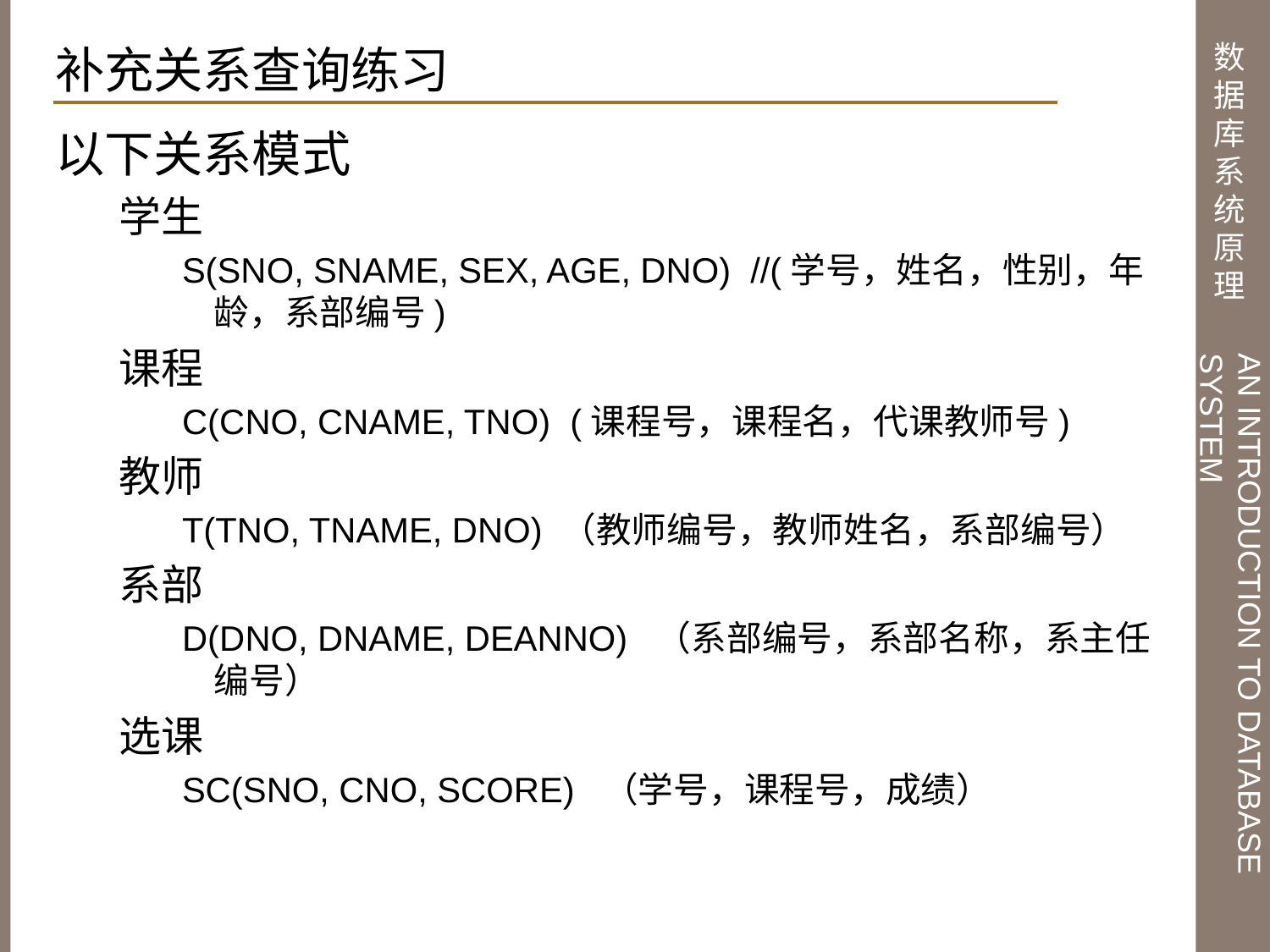

补充关系查询练习
以下关系模式
学生
S(SNO, SNAME, SEX, AGE, DNO)  //(学号，姓名，性别，年龄，系部编号)
课程
C(CNO, CNAME, TNO)  (课程号，课程名，代课教师号)
教师
T(TNO, TNAME, DNO) （教师编号，教师姓名，系部编号）
系部
D(DNO, DNAME, DEANNO)  （系部编号，系部名称，系主任编号）
选课
SC(SNO, CNO, SCORE)  （学号，课程号，成绩）